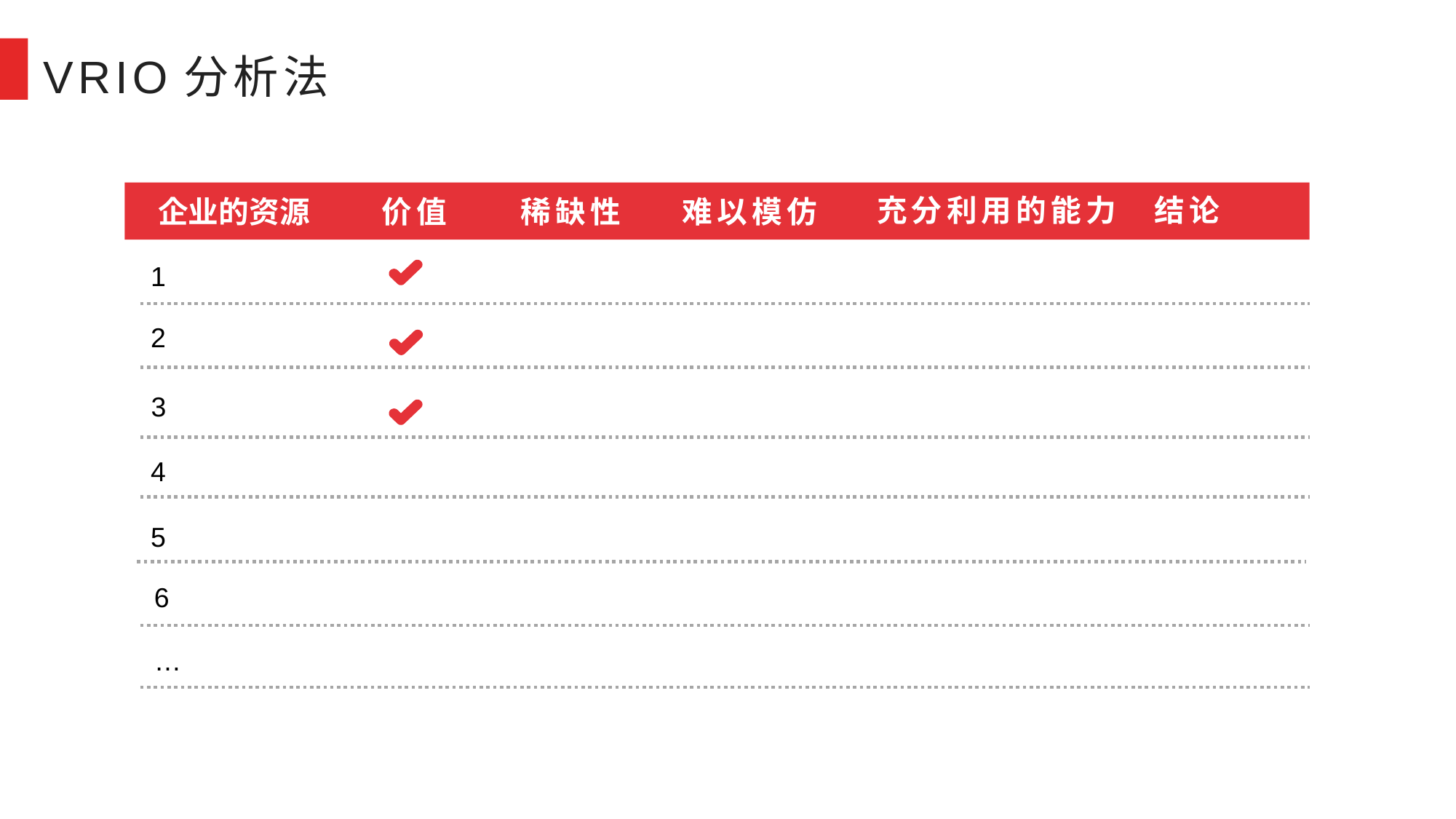

VRIO分析法

结论
充分利用的能力
企业的资源
难以模仿
价值
稀缺性
1

2
3
4
5
6
…